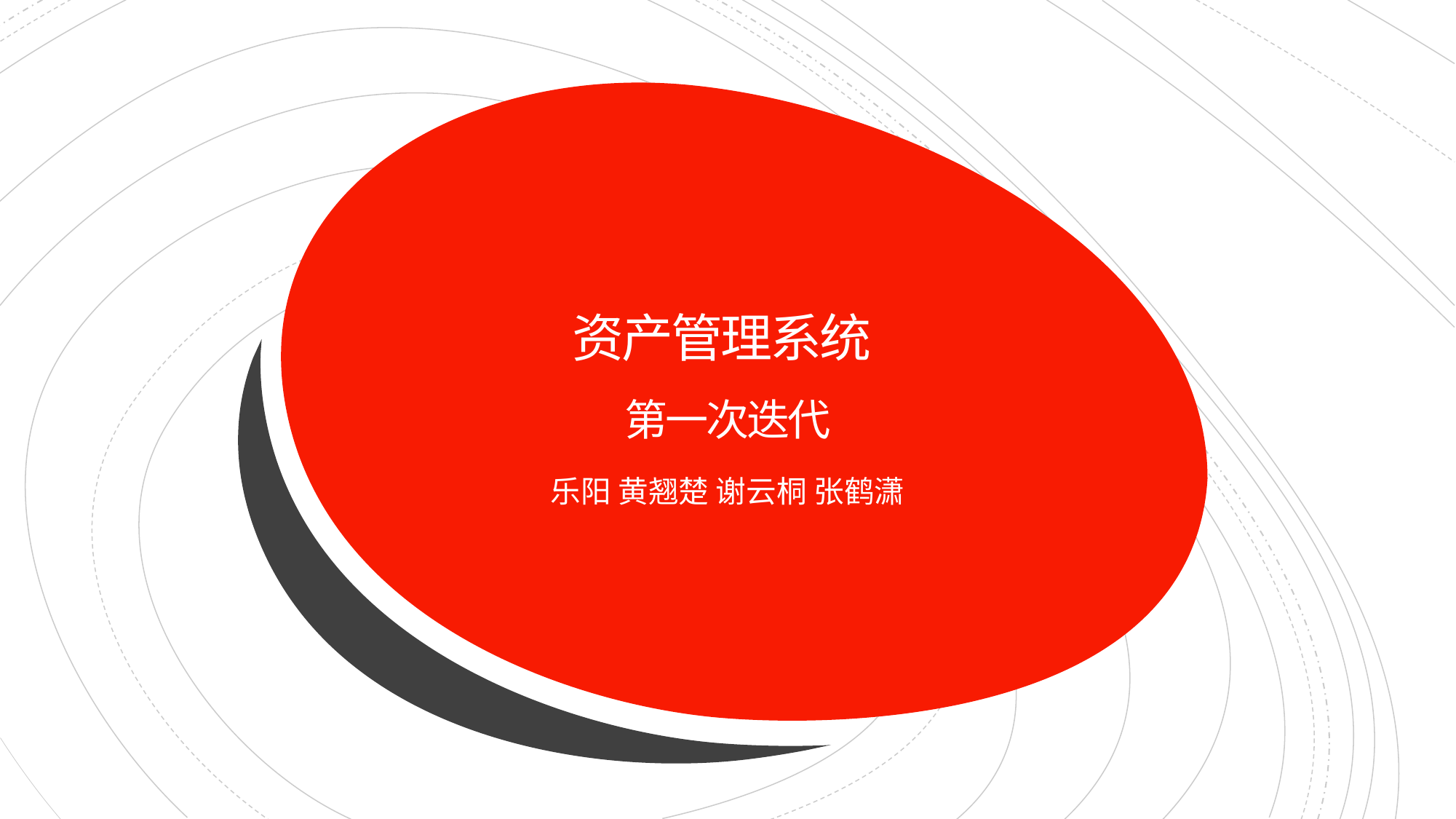

# 资产管理系统 第一次迭代

乐阳 黄翘楚 谢云桐 张鹤潇